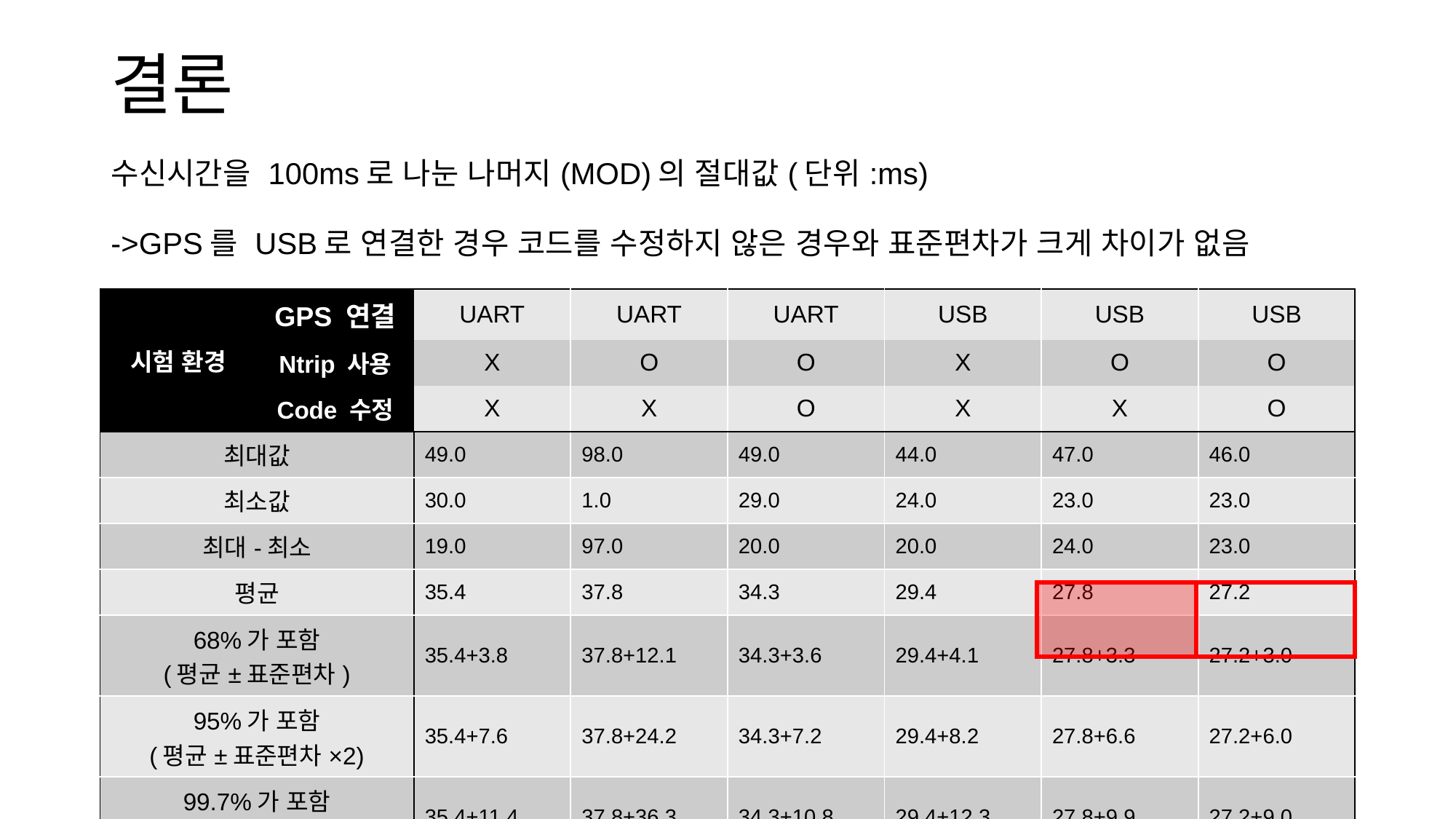

# 결론
수신시간을 100ms로 나눈 나머지(MOD)의 절대값(단위:ms)

->GPS를 USB로 연결한 경우 코드를 수정하지 않은 경우와 표준편차가 크게 차이가 없음
| 시험 환경 | GPS 연결 | UART | UART | UART | USB | USB | USB |
| --- | --- | --- | --- | --- | --- | --- | --- |
|  | Ntrip 사용 | X | O | O | X | O | O |
|  | Code 수정 | X | X | O | X | X | O |
| 최대값 |  | 49.0 | 98.0 | 49.0 | 44.0 | 47.0 | 46.0 |
| 최소값 |  | 30.0 | 1.0 | 29.0 | 24.0 | 23.0 | 23.0 |
| 최대-최소 |  | 19.0 | 97.0 | 20.0 | 20.0 | 24.0 | 23.0 |
| 평균 |  | 35.4 | 37.8 | 34.3 | 29.4 | 27.8 | 27.2 |
| 68%가 포함 (평균±표준편차) |  | 35.4+3.8 | 37.8+12.1 | 34.3+3.6 | 29.4+4.1 | 27.8+3.3 | 27.2+3.0 |
| 95%가 포함 (평균±표준편차×2) |  | 35.4+7.6 | 37.8+24.2 | 34.3+7.2 | 29.4+8.2 | 27.8+6.6 | 27.2+6.0 |
| 99.7%가 포함 (평균±표준편차×3) |  | 35.4+11.4 | 37.8+36.3 | 34.3+10.8 | 29.4+12.3 | 27.8+9.9 | 27.2+9.0 |